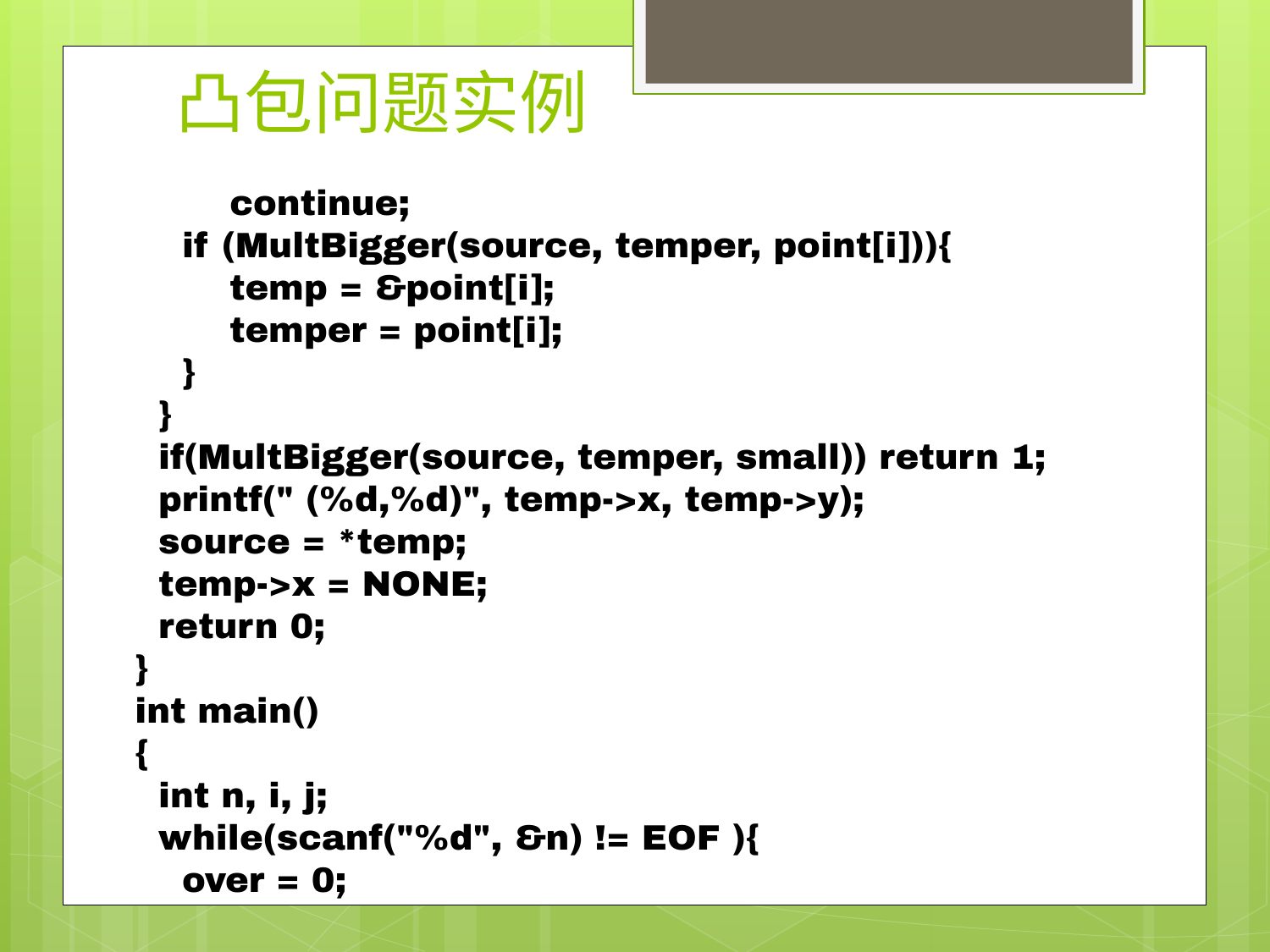

# 凸包问题实例
        continue;
    if (MultBigger(source, temper, point[i])){
        temp = &point[i];
        temper = point[i];
    }
  }
  if(MultBigger(source, temper, small)) return 1;
  printf(" (%d,%d)", temp->x, temp->y);
  source = *temp;
  temp->x = NONE;
  return 0;
}
int main()
{
  int n, i, j;
  while(scanf("%d", &n) != EOF ){
    over = 0;